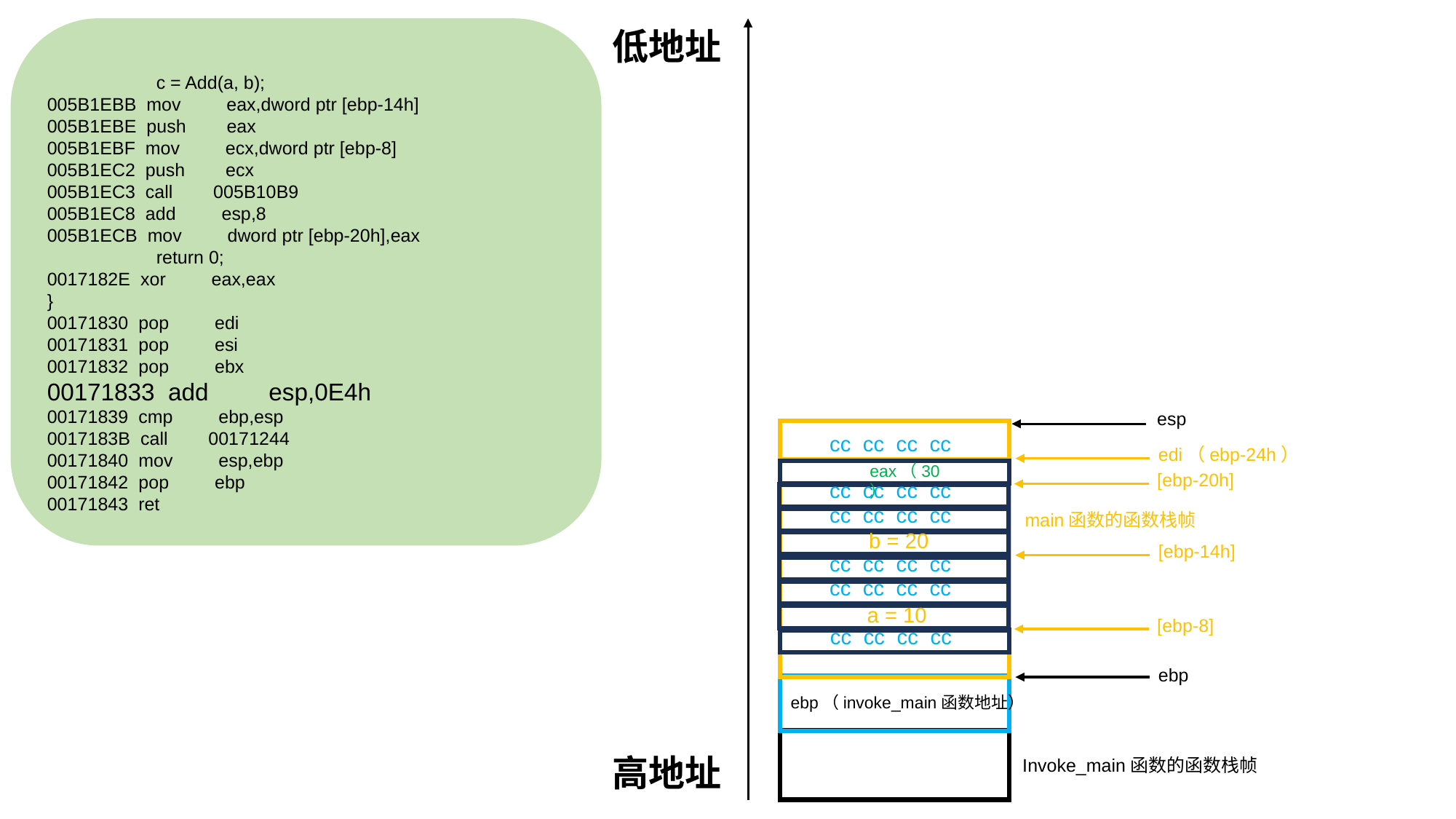

c = Add(a, b);
005B1EBB  mov         eax,dword ptr [ebp-14h]
005B1EBE  push        eax
005B1EBF  mov         ecx,dword ptr [ebp-8]
005B1EC2  push        ecx
005B1EC3  call        005B10B9
005B1EC8  add         esp,8
005B1ECB  mov         dword ptr [ebp-20h],eax
	return 0;
0017182E  xor         eax,eax
}
00171830  pop         edi
00171831  pop         esi
00171832  pop         ebx
00171833  add         esp,0E4h
00171839  cmp         ebp,esp
0017183B  call        00171244
00171840  mov         esp,ebp
00171842  pop         ebp
00171843  ret
低地址
esp

cc  cc  cc  cc
edi（ebp-24h）
eax（30）

[ebp-20h]
cc  cc  cc  cc

cc  cc  cc  cc
main函数的函数栈帧

b = 20

[ebp-14h]
cc  cc  cc  cc

cc  cc  cc  cc

a = 10

[ebp-8]
cc  cc  cc  cc

ebp

ebp（invoke_main函数地址）

高地址
Invoke_main函数的函数栈帧